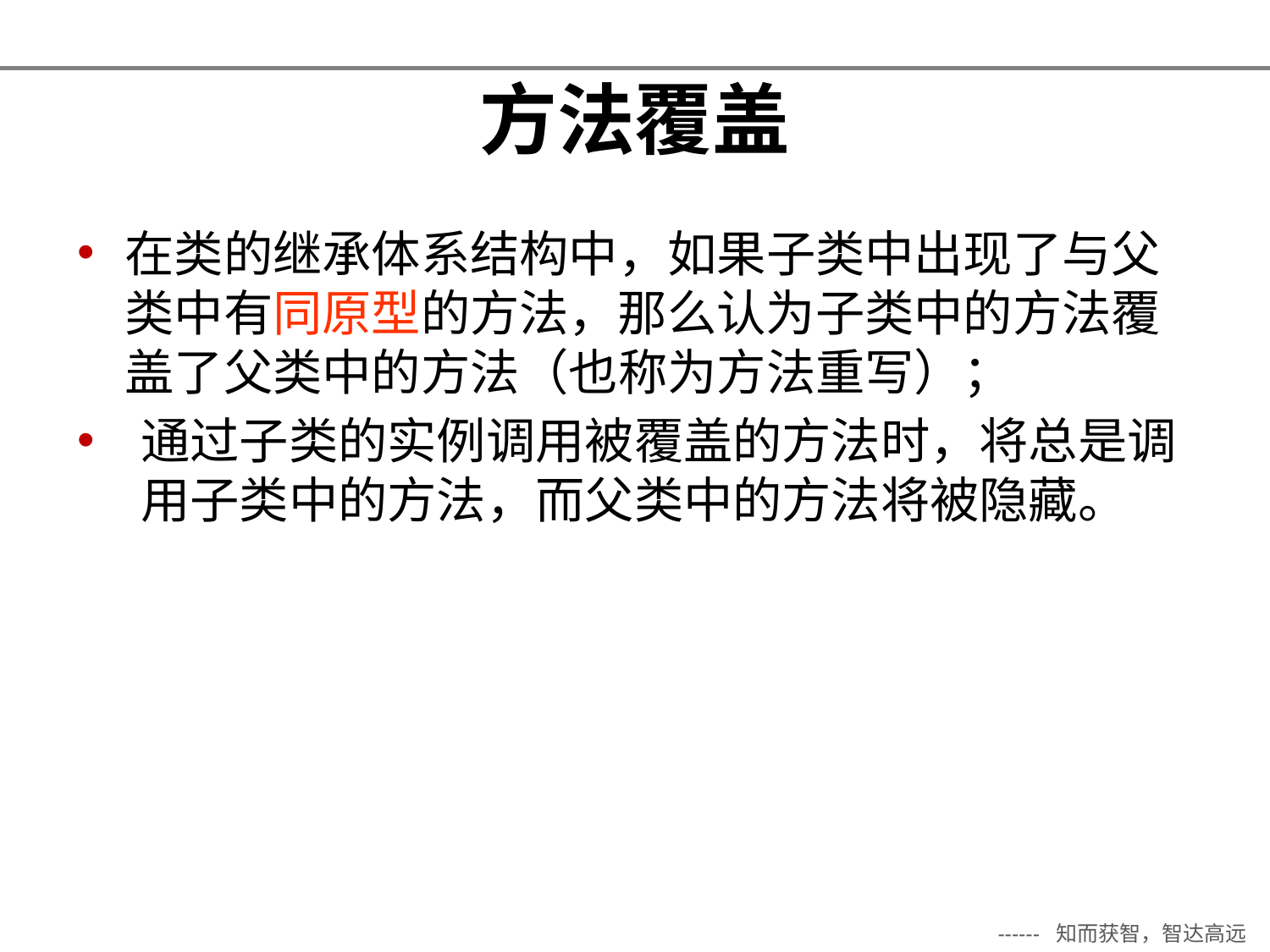

# 方法覆盖
在类的继承体系结构中，如果子类中出现了与父类中有同原型的方法，那么认为子类中的方法覆盖了父类中的方法（也称为方法重写）；
通过子类的实例调用被覆盖的方法时，将总是调用子类中的方法，而父类中的方法将被隐藏。